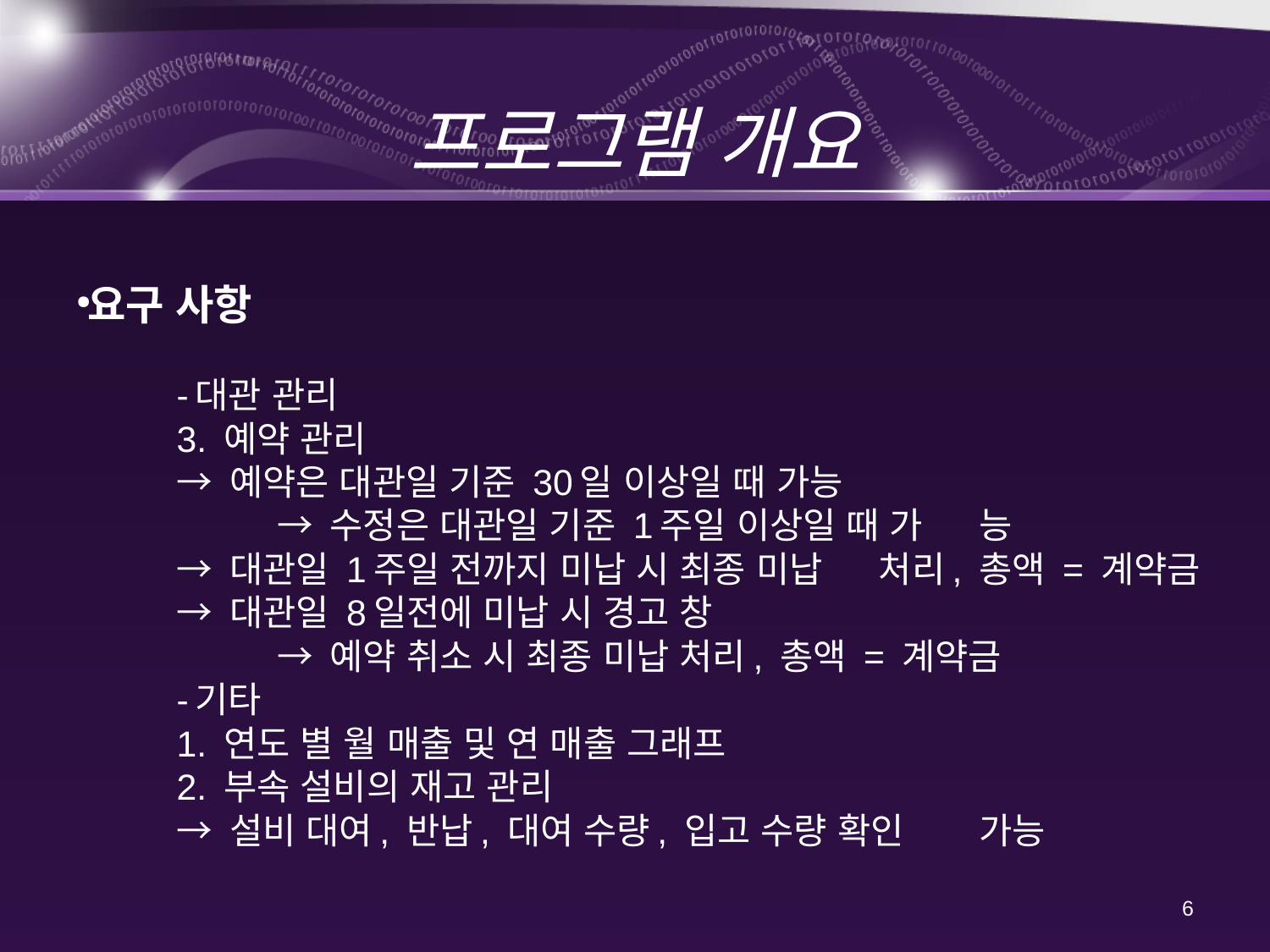

# 프로그램 개요

요구 사항

	-대관 관리
 		3. 예약 관리
			→ 예약은 대관일 기준 30일 이상일 때 가능
		 	→ 수정은 대관일 기준 1주일 이상일 때 가					능
			→ 대관일 1주일 전까지 미납 시 최종 미납 				처리, 총액 = 계약금
			→ 대관일 8일전에 미납 시 경고 창
		 	→ 예약 취소 시 최종 미납 처리, 총액 = 계약금
	-기타
 		1. 연도 별 월 매출 및 연 매출 그래프
		2. 부속 설비의 재고 관리
			→ 설비 대여, 반납, 대여 수량, 입고 수량 확인 				가능

6